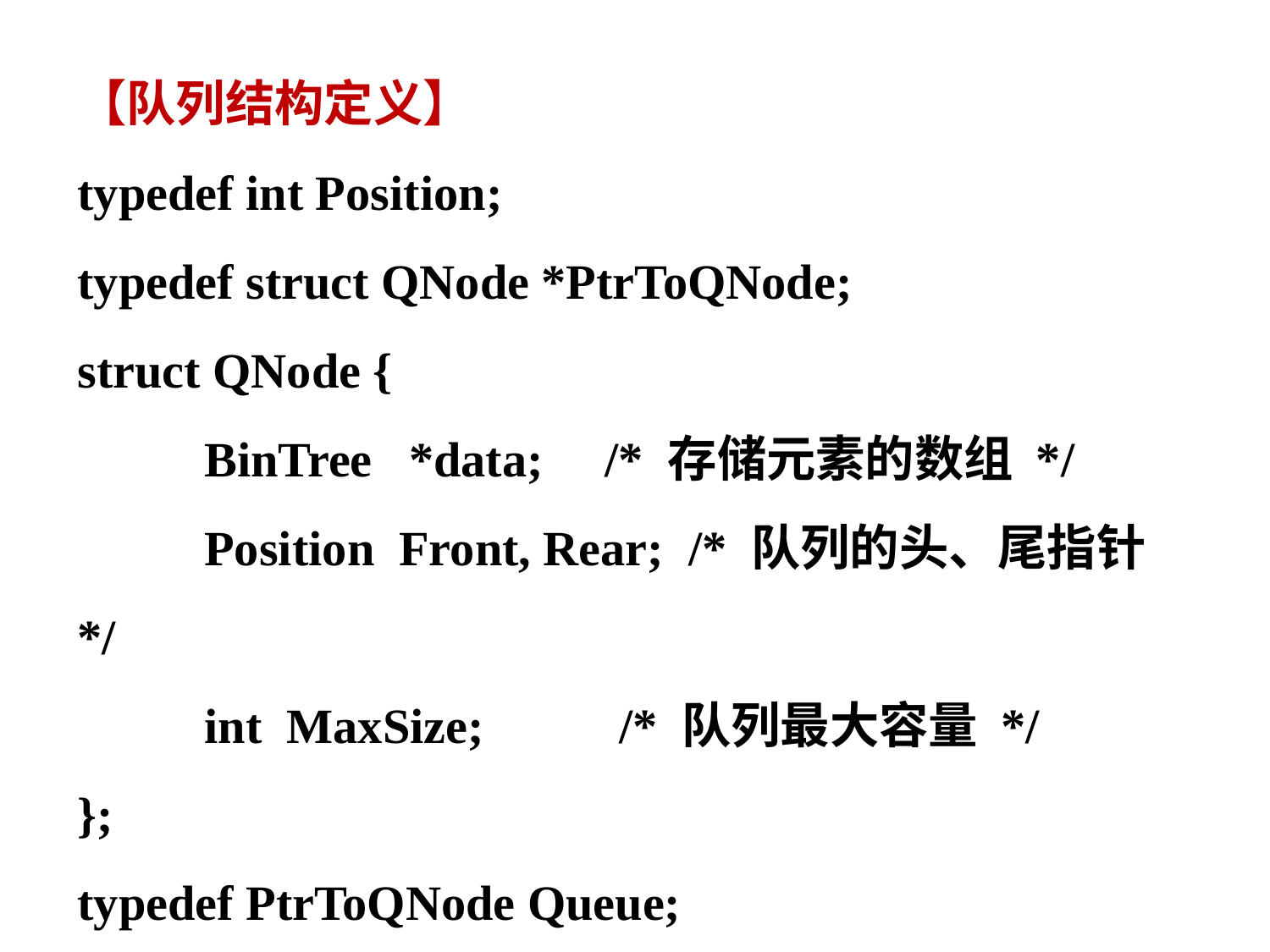

【队列结构定义】
typedef int Position;
typedef struct QNode *PtrToQNode;
struct QNode {
	BinTree   *data;     /* 存储元素的数组 */
	Position  Front, Rear;  /* 队列的头、尾指针 */
	int  MaxSize;           /* 队列最大容量 */
};
typedef PtrToQNode Queue;